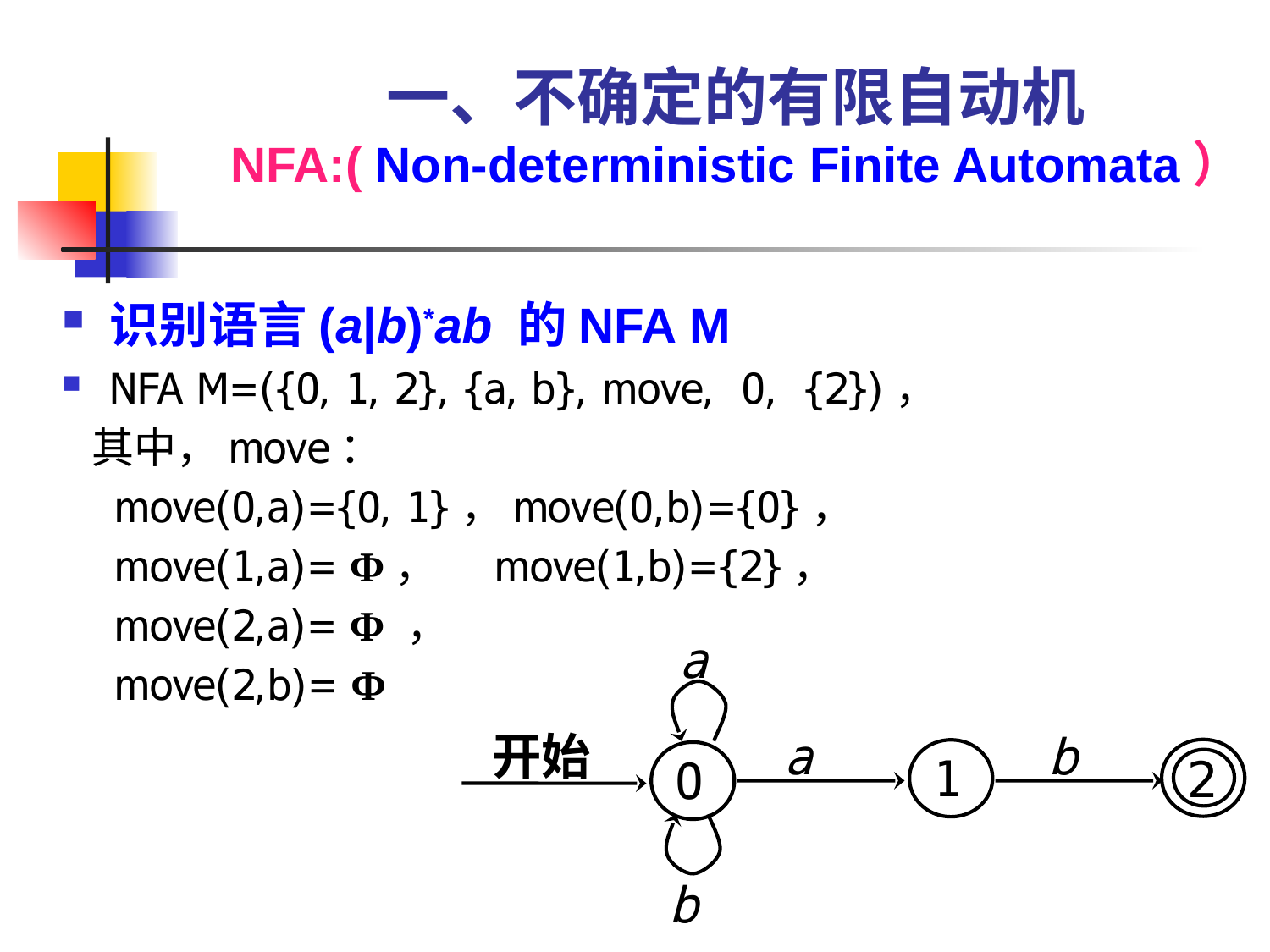

# 一、不确定的有限自动机 NFA:( Non-deterministic Finite Automata）
识别语言(a|b)*ab 的NFA M
NFA M=({0, 1, 2}, {a, b}, move,  0,  {2})，
  其中，move：
    move(0,a)={0, 1}，move(0,b)={0}，
    move(1,a)= Φ，     move(1,b)={2}，
    move(2,a)= Φ ，
    move(2,b)= Φ

a

开始
a
b

2
1
0

b